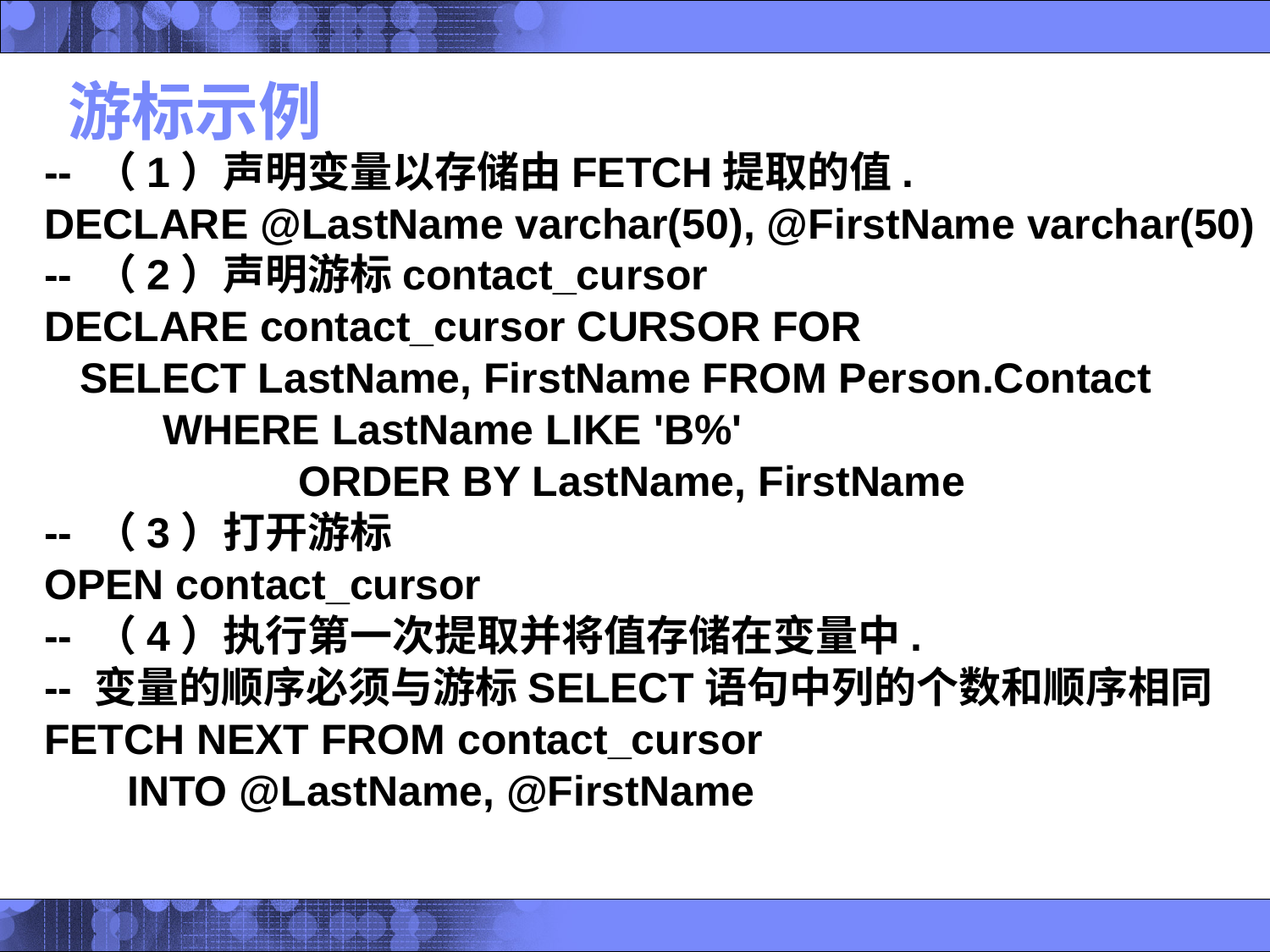

# 游标示例
-- （1）声明变量以存储由FETCH提取的值.
DECLARE @LastName varchar(50), @FirstName varchar(50)
-- （2）声明游标contact_cursor
DECLARE contact_cursor CURSOR FOR
   SELECT LastName, FirstName FROM Person.Contact
          WHERE LastName LIKE 'B%'
		ORDER BY LastName, FirstName
-- （3）打开游标
OPEN contact_cursor
-- （4）执行第一次提取并将值存储在变量中.
-- 变量的顺序必须与游标SELECT语句中列的个数和顺序相同
FETCH NEXT FROM contact_cursor
       INTO @LastName, @FirstName